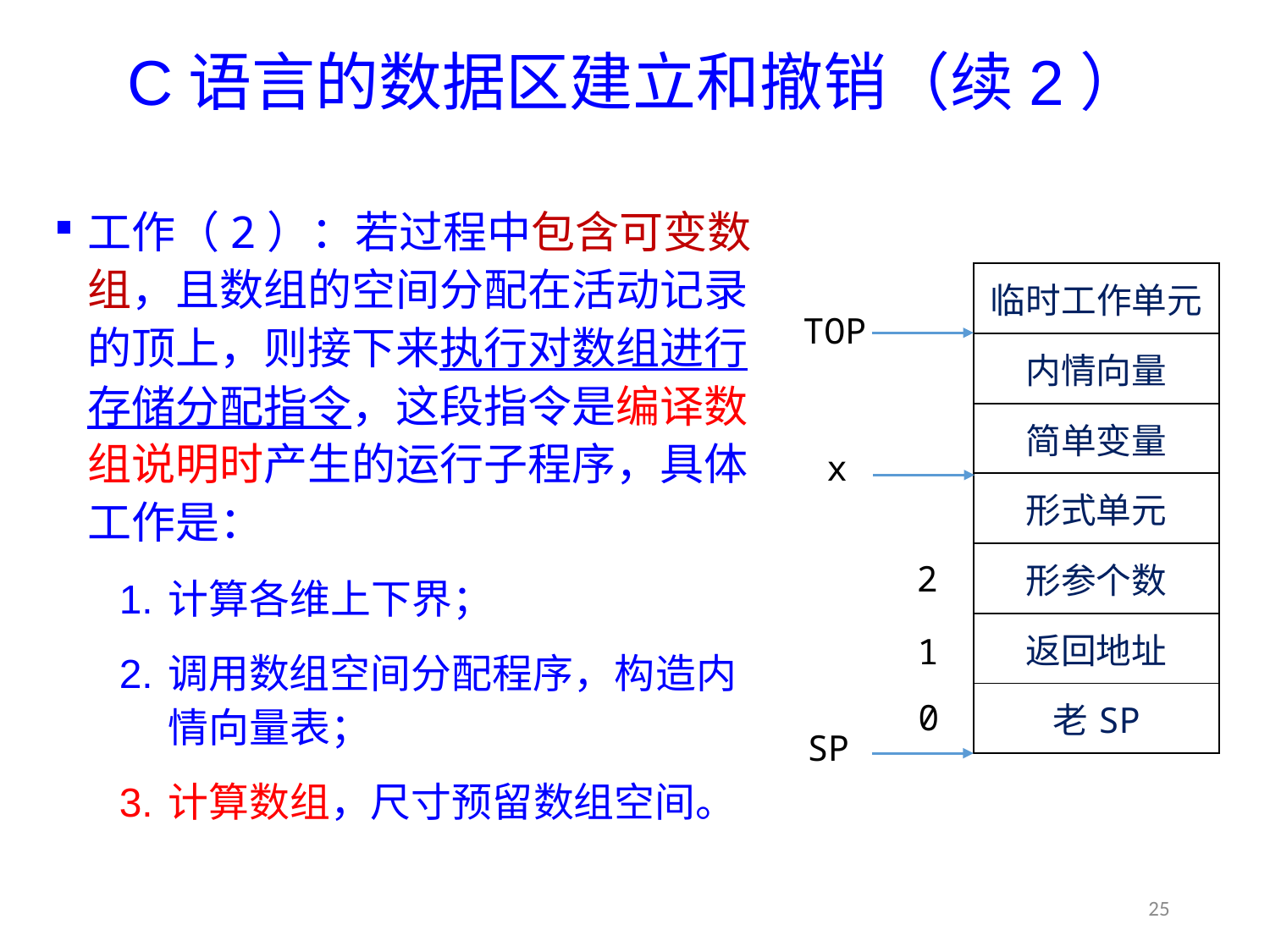

# C语言的数据区建立和撤销（续2）
工作（2）：若过程中包含可变数组，且数组的空间分配在活动记录的顶上，则接下来执行对数组进行存储分配指令，这段指令是编译数组说明时产生的运行子程序，具体工作是：
计算各维上下界；
调用数组空间分配程序，构造内情向量表；
计算数组，尺寸预留数组空间。
| 临时工作单元 |
| --- |
| 内情向量 |
| 简单变量 |
| 形式单元 |
| 形参个数 |
| 返回地址 |
| 老SP |
x
2
1
0
TOP
SP
25